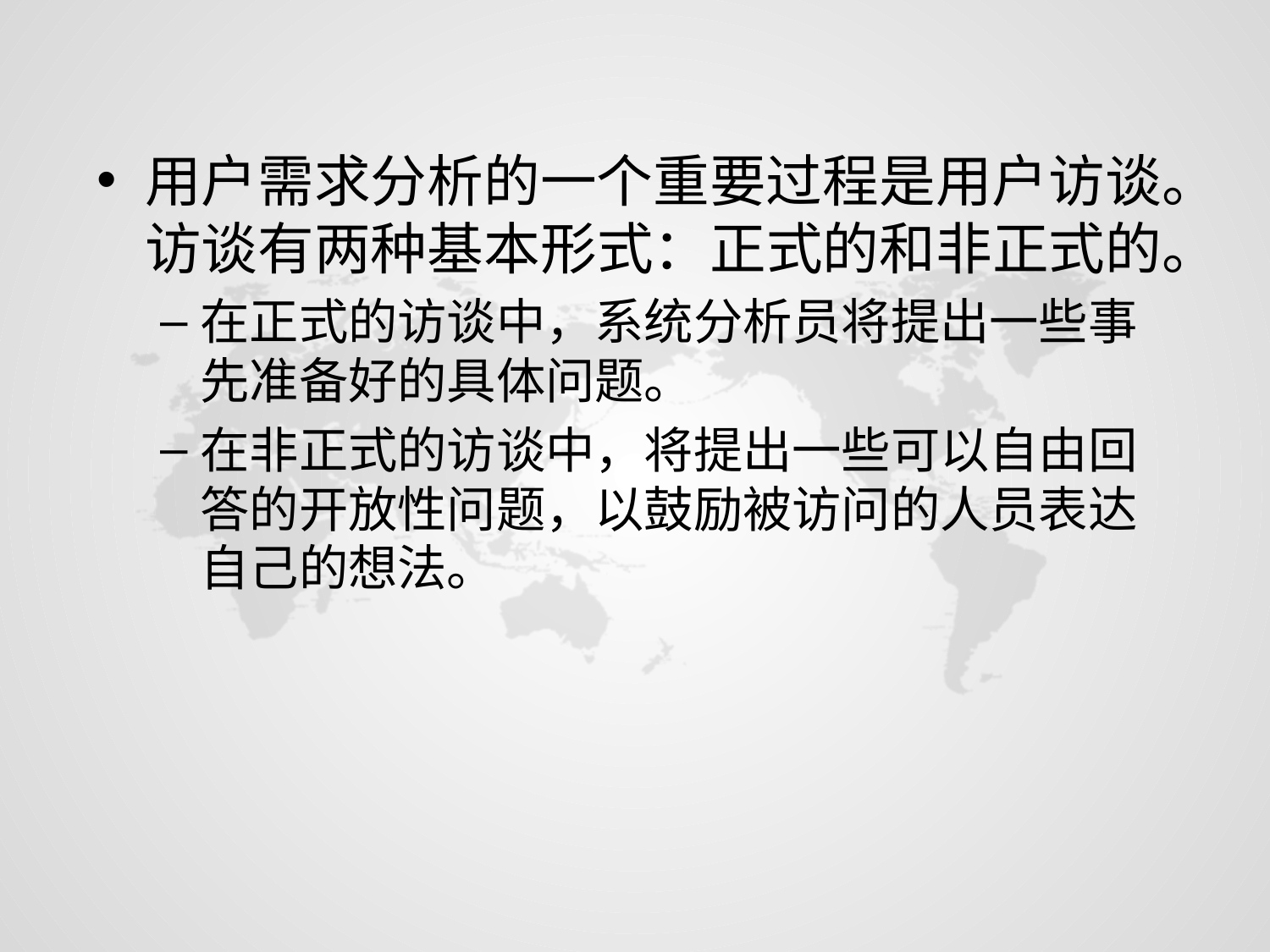

用户需求分析的一个重要过程是用户访谈。访谈有两种基本形式：正式的和非正式的。
在正式的访谈中，系统分析员将提出一些事先准备好的具体问题。
在非正式的访谈中，将提出一些可以自由回答的开放性问题，以鼓励被访问的人员表达自己的想法。